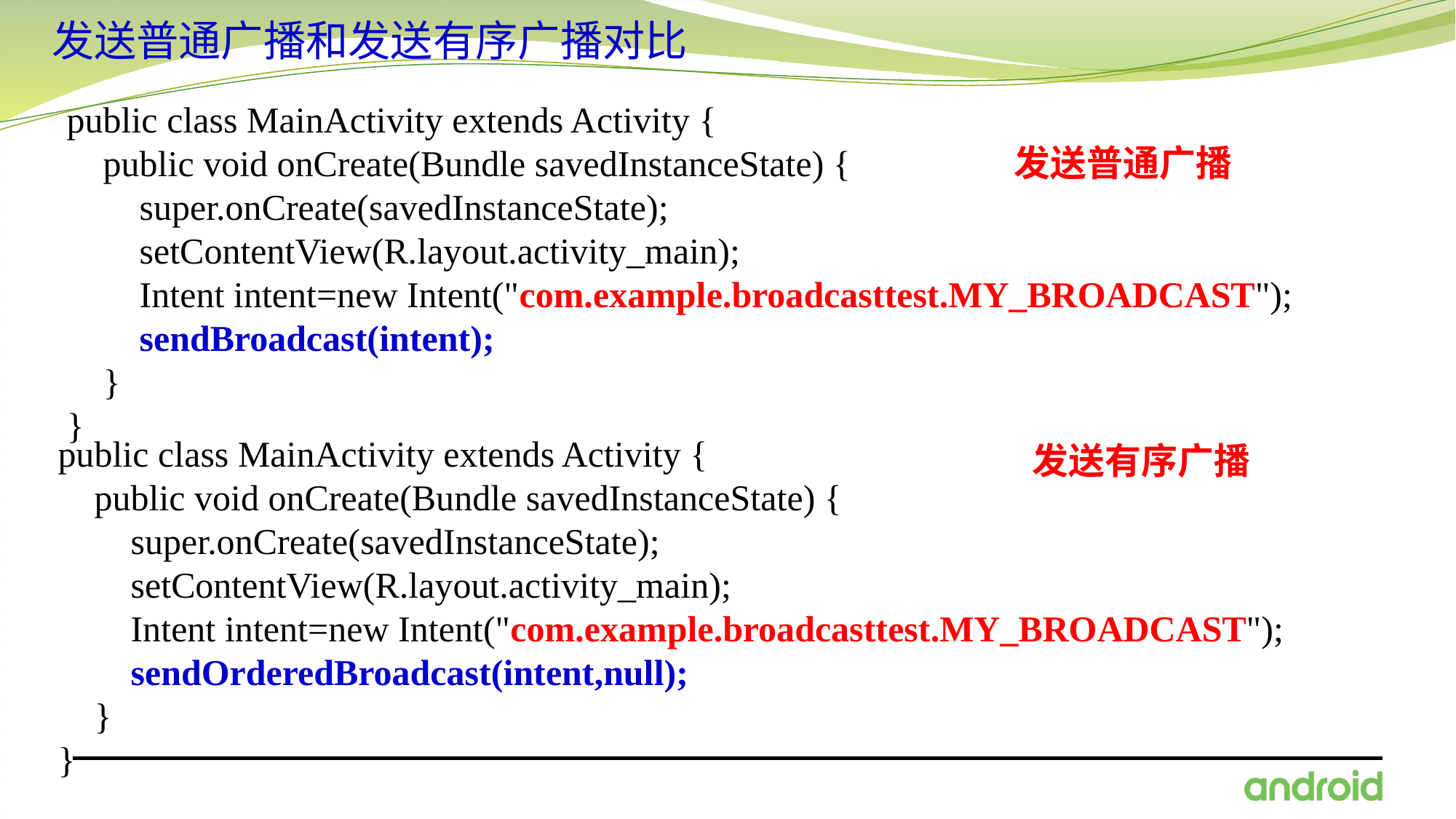

发送普通广播和发送有序广播对比
public class MainActivity extends Activity {
    public void onCreate(Bundle savedInstanceState) {
        super.onCreate(savedInstanceState);
        setContentView(R.layout.activity_main);
        Intent intent=new Intent("com.example.broadcasttest.MY_BROADCAST");
        sendBroadcast(intent);
    }
}
发送普通广播
public class MainActivity extends Activity {
    public void onCreate(Bundle savedInstanceState) {
        super.onCreate(savedInstanceState);
        setContentView(R.layout.activity_main);
        Intent intent=new Intent("com.example.broadcasttest.MY_BROADCAST");
        sendOrderedBroadcast(intent,null);
    }
}
发送有序广播